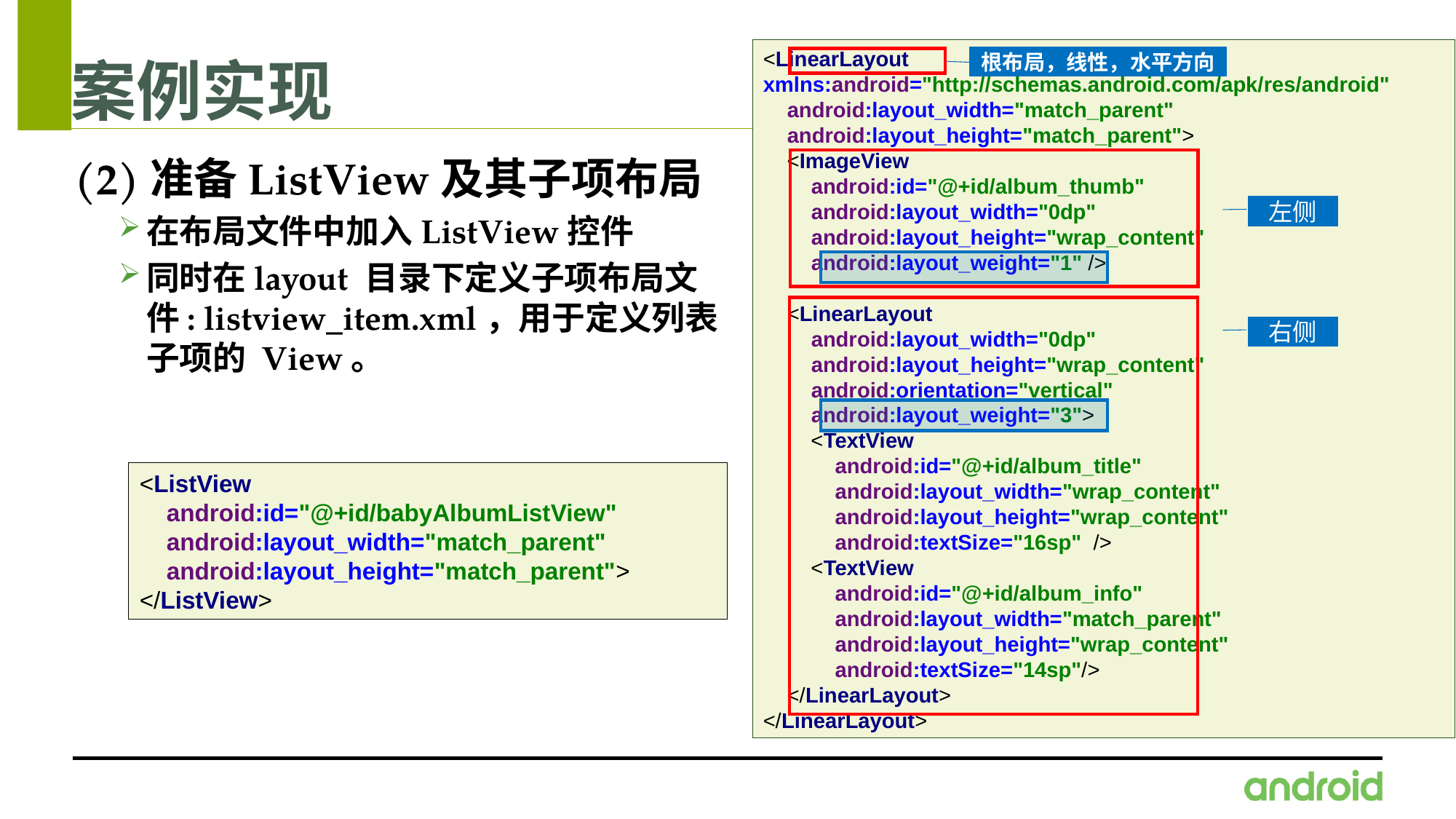

# 案例实现
<LinearLayout xmlns:android="http://schemas.android.com/apk/res/android"
    android:layout_width="match_parent"
    android:layout_height="match_parent">
    <ImageView
        android:id="@+id/album_thumb"
        android:layout_width="0dp"
        android:layout_height="wrap_content"
        android:layout_weight="1" />
    <LinearLayout
        android:layout_width="0dp"
        android:layout_height="wrap_content"
        android:orientation="vertical"
        android:layout_weight="3">
        <TextView
            android:id="@+id/album_title"
            android:layout_width="wrap_content"
            android:layout_height="wrap_content"
            android:textSize="16sp"  />
        <TextView
            android:id="@+id/album_info"
            android:layout_width="match_parent"
            android:layout_height="wrap_content"
            android:textSize="14sp"/>
    </LinearLayout>
</LinearLayout>
根布局，线性，水平方向

(2)准备ListView及其子项布局
在布局文件中加入ListView控件
同时在layout 目录下定义子项布局文件: listview_item.xml，用于定义列表子项的 View。

左侧

右侧

<ListView
    android:id="@+id/babyAlbumListView"
    android:layout_width="match_parent"
    android:layout_height="match_parent">
</ListView>